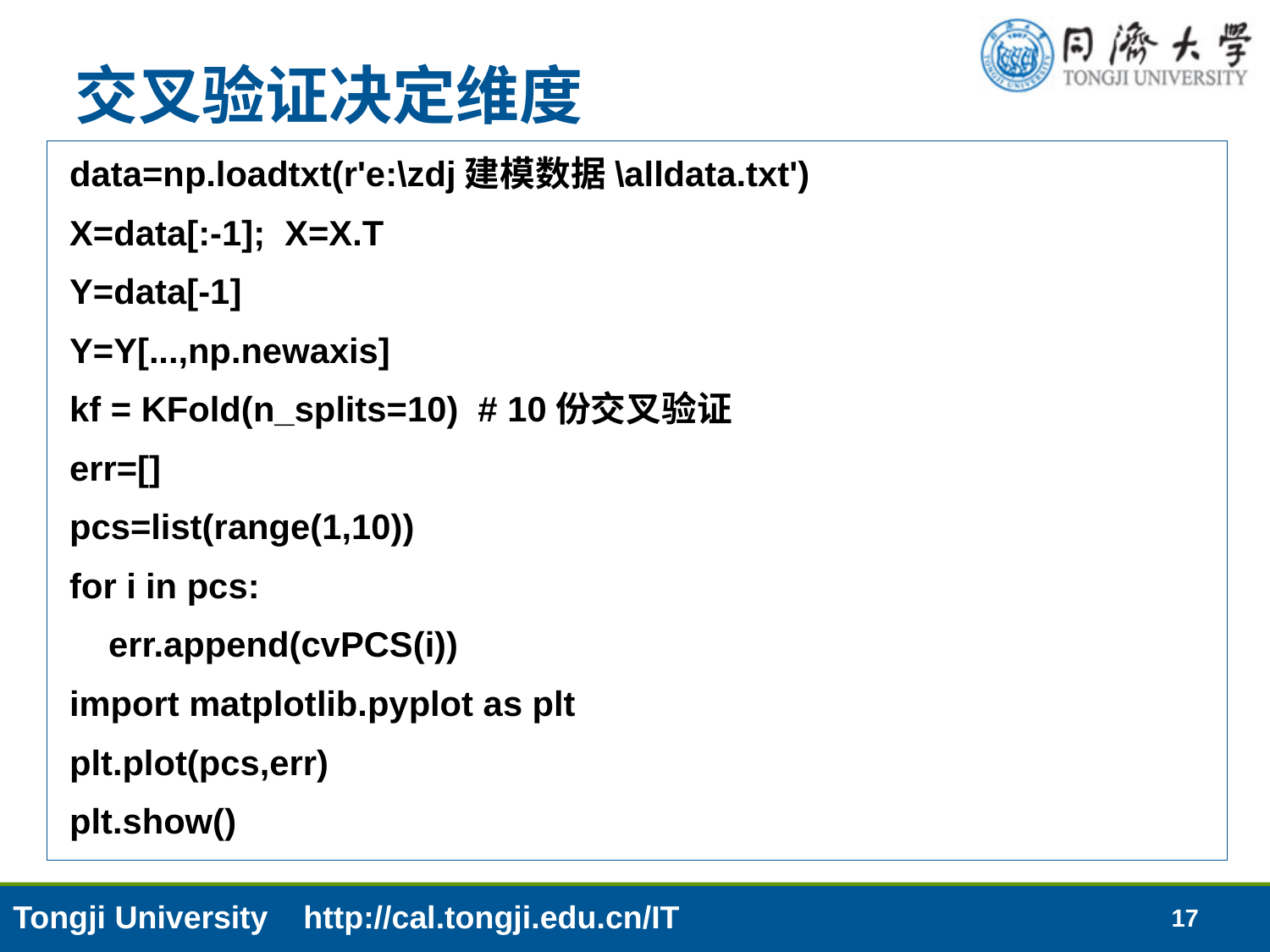

# 交叉验证决定维度
data=np.loadtxt(r'e:\zdj建模数据\alldata.txt')
X=data[:-1];  X=X.T
Y=data[-1]
Y=Y[...,np.newaxis]
kf = KFold(n_splits=10)  # 10份交叉验证
err=[]
pcs=list(range(1,10))
for i in pcs:
    err.append(cvPCS(i))
import matplotlib.pyplot as plt
plt.plot(pcs,err)
plt.show()